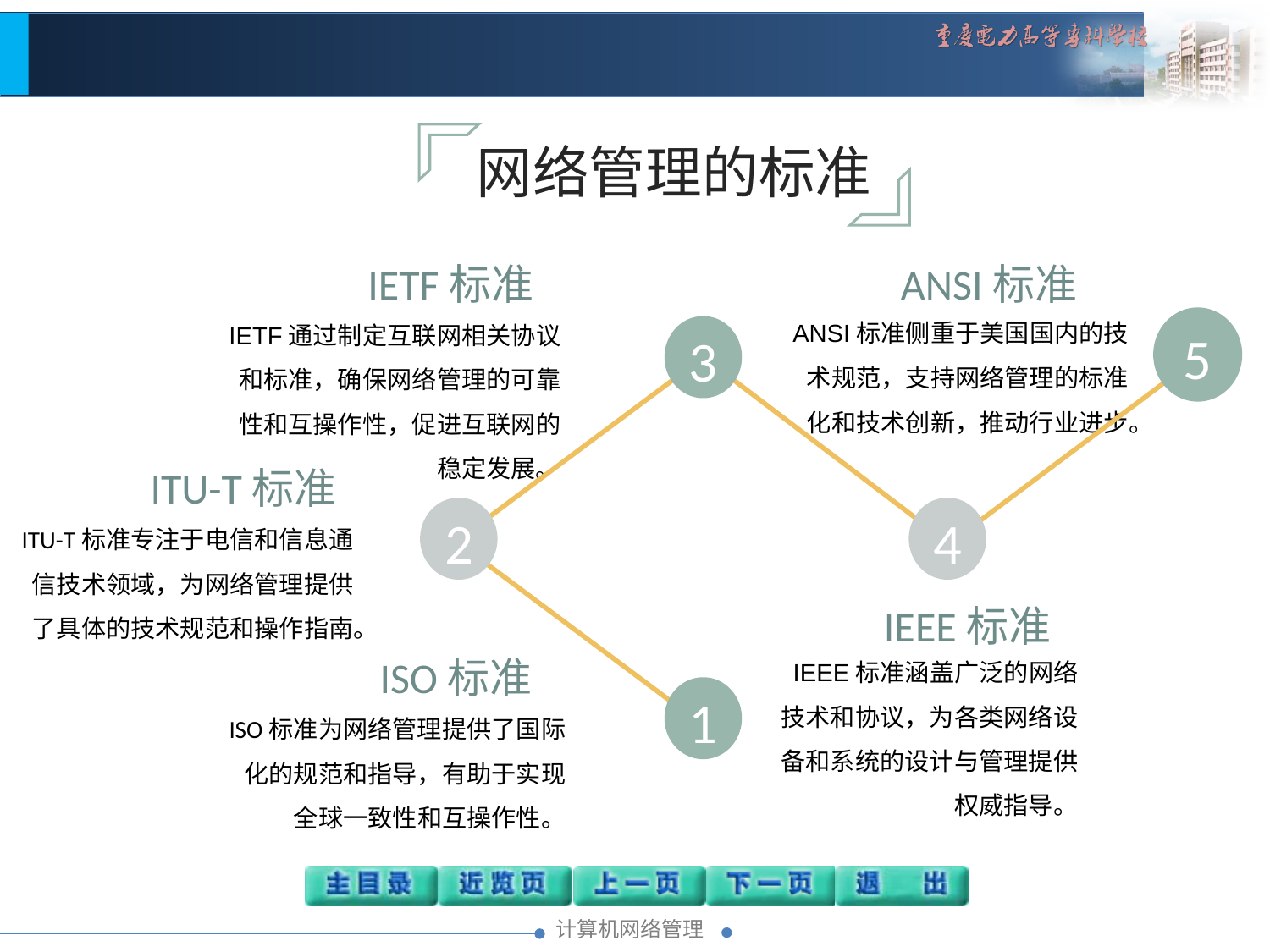

网络管理的标准

IETF标准
IETF通过制定互联网相关协议和标准，确保网络管理的可靠性和互操作性，促进互联网的稳定发展。
ANSI标准
ANSI标准侧重于美国国内的技术规范，支持网络管理的标准化和技术创新，推动行业进步。

5
3

ITU-T标准
ITU-T标准专注于电信和信息通信技术领域，为网络管理提供了具体的技术规范和操作指南。

2
4
IEEE标准
IEEE标准涵盖广泛的网络技术和协议，为各类网络设备和系统的设计与管理提供权威指导。
ISO标准
ISO标准为网络管理提供了国际化的规范和指导，有助于实现全球一致性和互操作性。

1